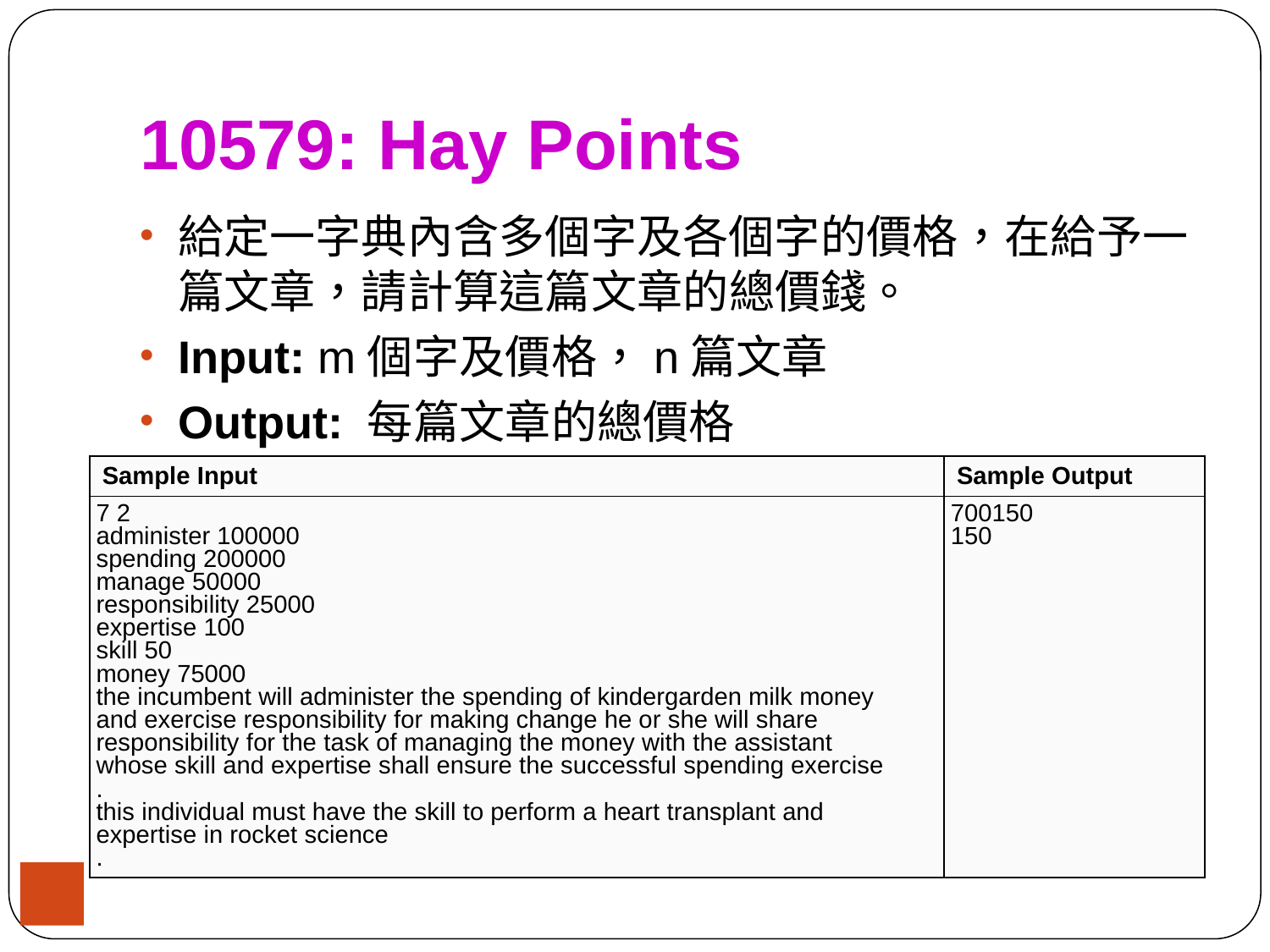

# 10579: Hay Points
給定一字典內含多個字及各個字的價格，在給予一篇文章，請計算這篇文章的總價錢。
Input: m個字及價格，n篇文章
Output: 每篇文章的總價格
| Sample Input | Sample Output |
| --- | --- |
| 7 2 administer 100000 spending 200000 manage 50000 responsibility 25000 expertise 100 skill 50 money 75000 the incumbent will administer the spending of kindergarden milk money and exercise responsibility for making change he or she will share responsibility for the task of managing the money with the assistant whose skill and expertise shall ensure the successful spending exercise . this individual must have the skill to perform a heart transplant and expertise in rocket science . | 700150 150 |